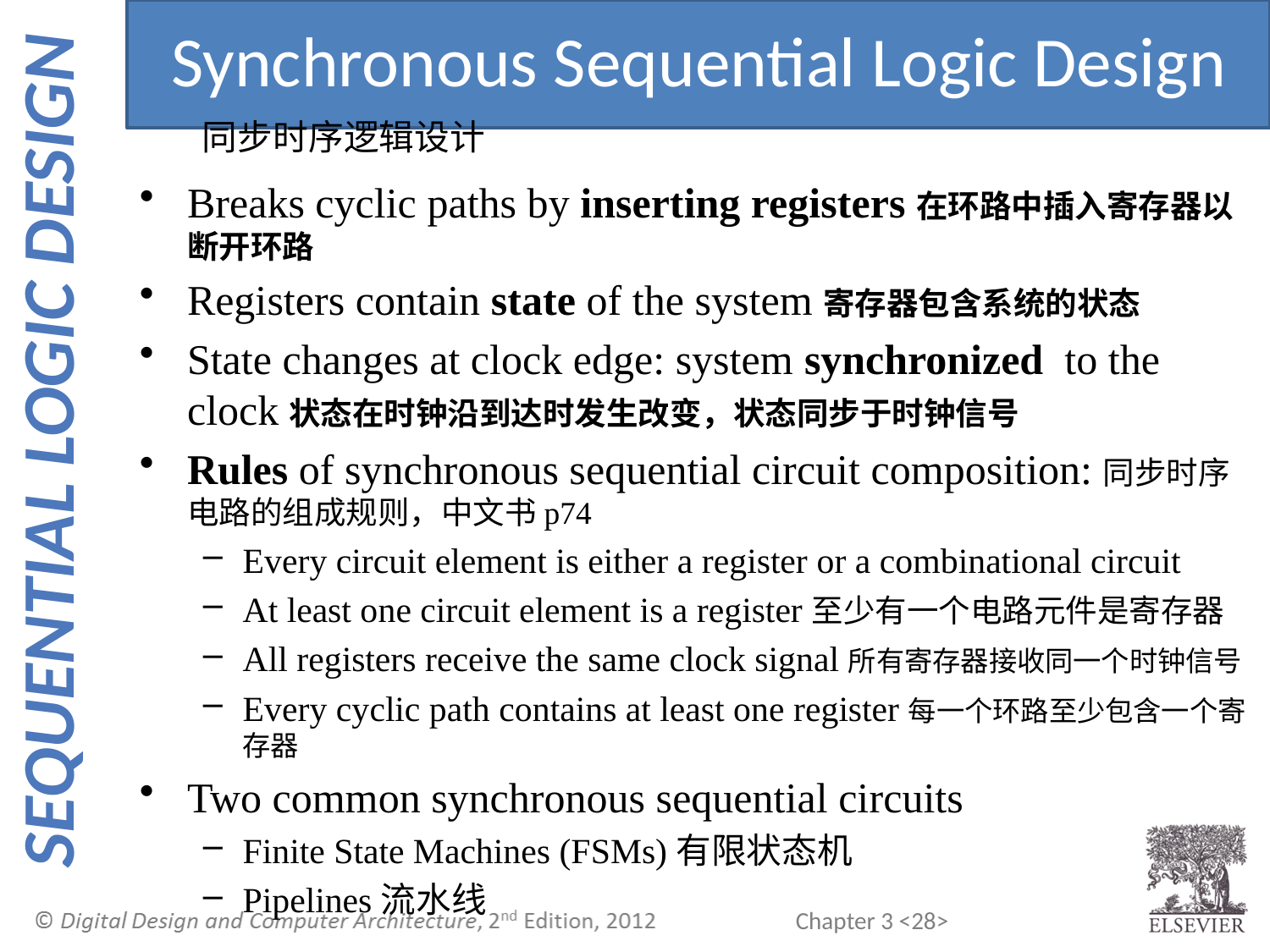

Synchronous Sequential Logic Design
同步时序逻辑设计

Breaks cyclic paths by inserting registers在环路中插入寄存器以断开环路
Registers contain state of the system寄存器包含系统的状态
State changes at clock edge: system synchronized  to the clock状态在时钟沿到达时发生改变，状态同步于时钟信号
Rules of synchronous sequential circuit composition:同步时序电路的组成规则，中文书p74
Every circuit element is either a register or a combinational circuit
At least one circuit element is a register至少有一个电路元件是寄存器
All registers receive the same clock signal所有寄存器接收同一个时钟信号
Every cyclic path contains at least one register每一个环路至少包含一个寄存器
Two common synchronous sequential circuits
Finite State Machines (FSMs)有限状态机
Pipelines流水线